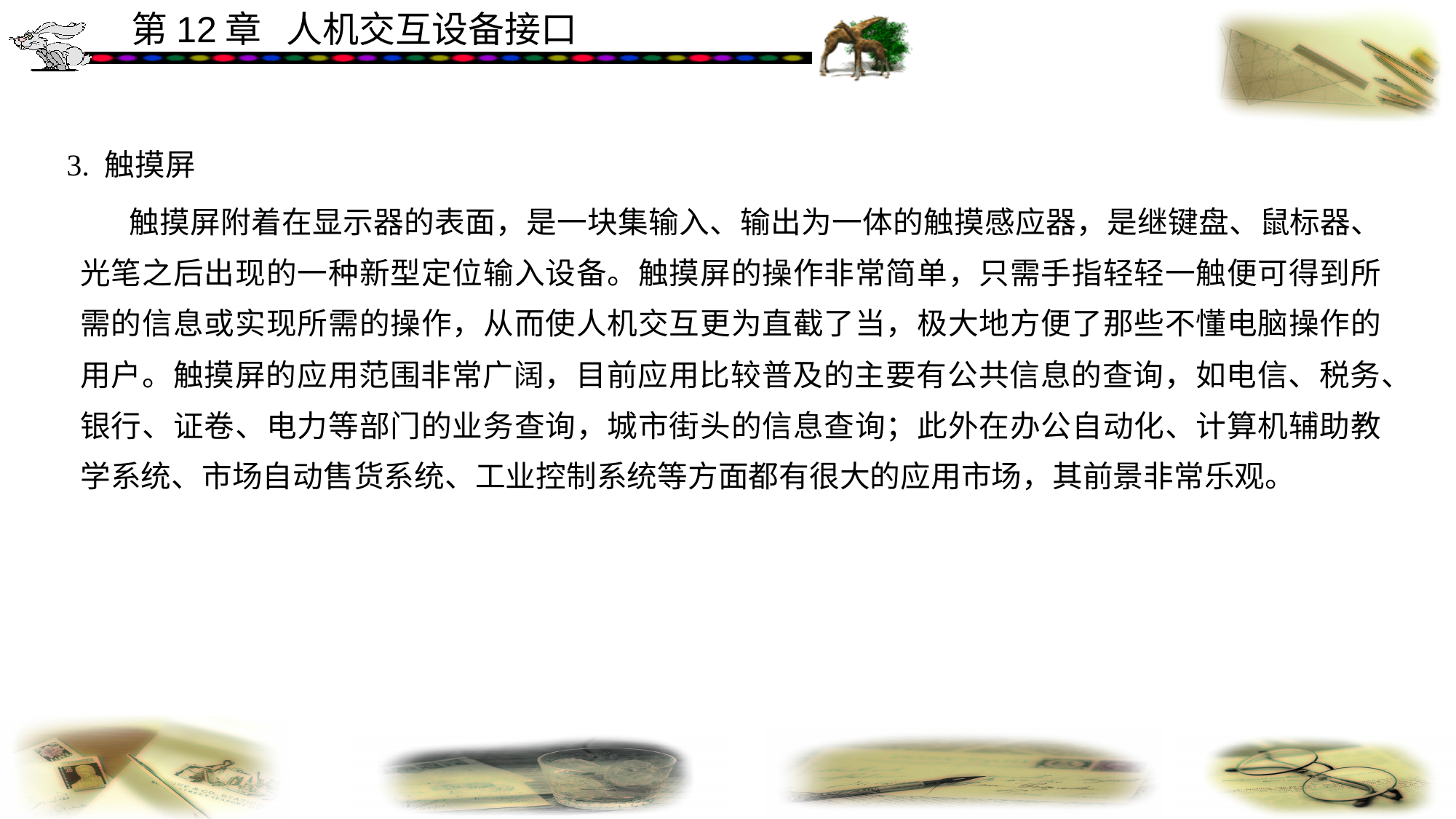

3. 触摸屏
        触摸屏附着在显示器的表面，是一块集输入、输出为一体的触摸感应器，是继键盘、鼠标器、光笔之后出现的一种新型定位输入设备。触摸屏的操作非常简单，只需手指轻轻一触便可得到所需的信息或实现所需的操作，从而使人机交互更为直截了当，极大地方便了那些不懂电脑操作的用户。触摸屏的应用范围非常广阔，目前应用比较普及的主要有公共信息的查询，如电信、税务、银行、证卷、电力等部门的业务查询，城市街头的信息查询；此外在办公自动化、计算机辅助教学系统、市场自动售货系统、工业控制系统等方面都有很大的应用市场，其前景非常乐观。